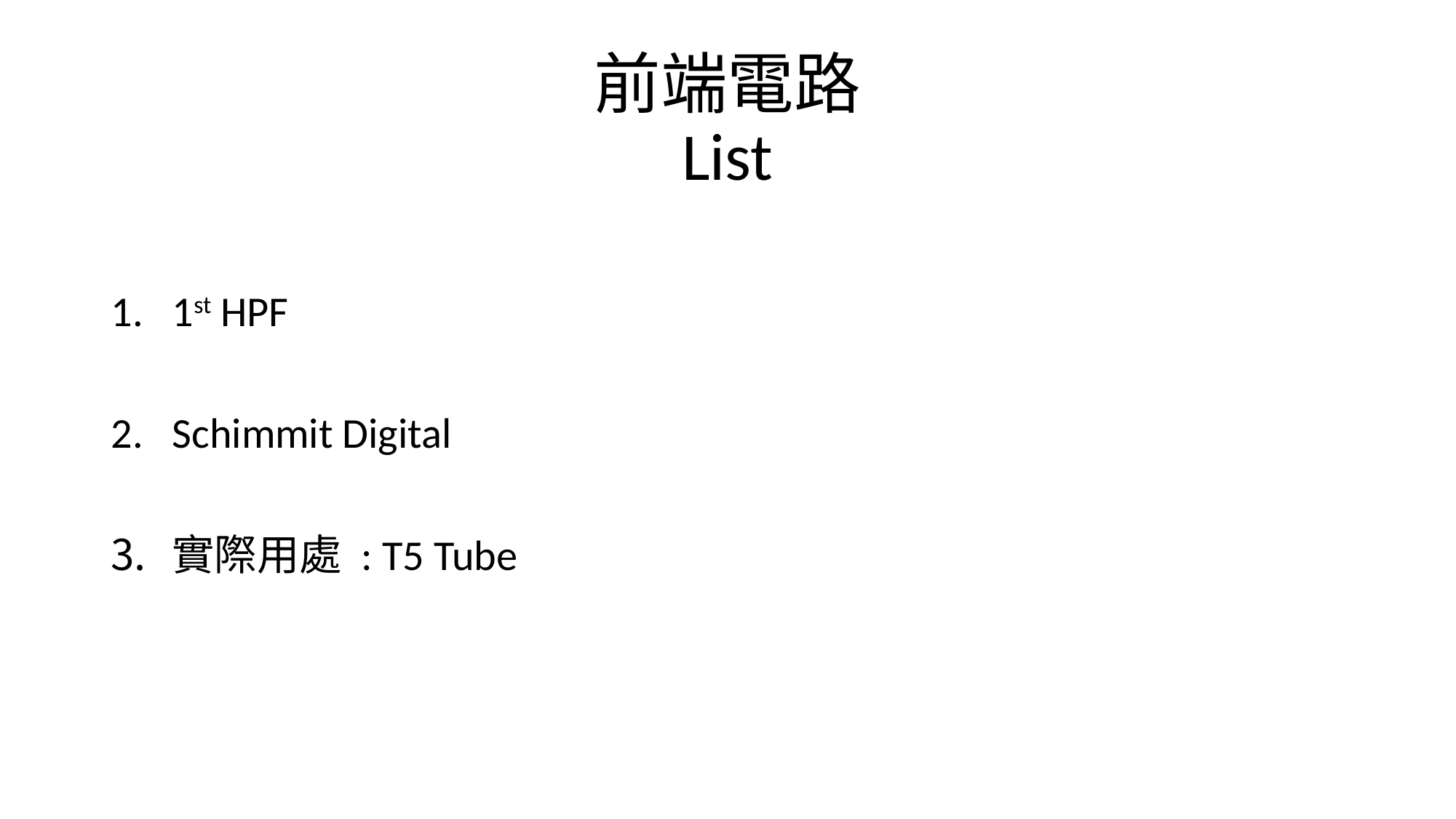

# 前端電路 List

1st HPF

Schimmit Digital

實際用處 : T5 Tube